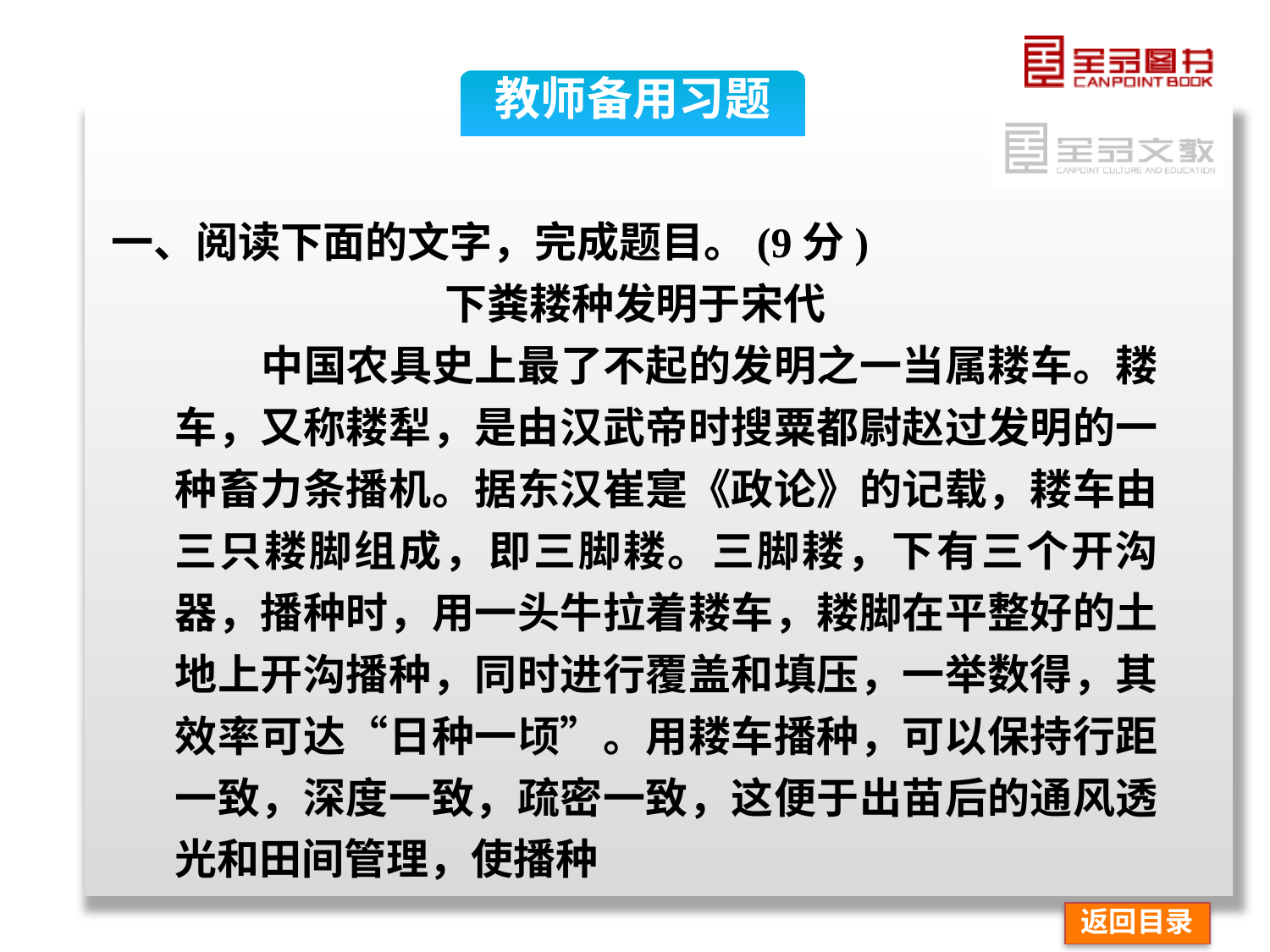

教师备用习题
一、阅读下面的文字，完成题目。(9分)
下粪耧种发明于宋代
中国农具史上最了不起的发明之一当属耧车。耧车，又称耧犁，是由汉武帝时搜粟都尉赵过发明的一种畜力条播机。据东汉崔寔《政论》的记载，耧车由三只耧脚组成，即三脚耧。三脚耧，下有三个开沟器，播种时，用一头牛拉着耧车，耧脚在平整好的土地上开沟播种，同时进行覆盖和填压，一举数得，其效率可达“日种一顷”。用耧车播种，可以保持行距一致，深度一致，疏密一致，这便于出苗后的通风透光和田间管理，使播种
返回目录